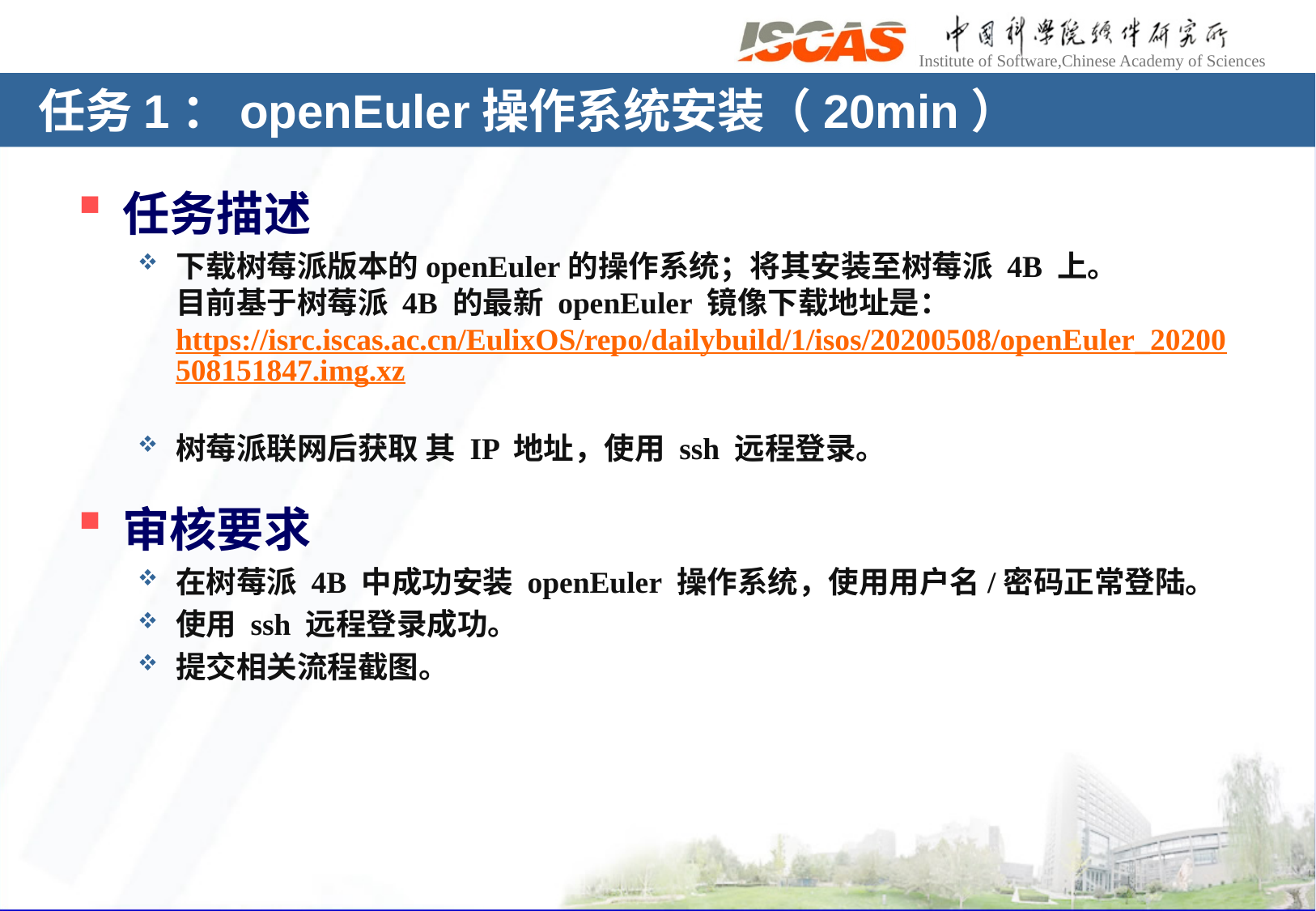

# 任务1：openEuler操作系统安装（20min）
任务描述
下载树莓派版本的openEuler的操作系统；将其安装至树莓派 4B 上。
目前基于树莓派 4B 的最新 openEuler 镜像下载地址是：https://isrc.iscas.ac.cn/EulixOS/repo/dailybuild/1/isos/20200508/openEuler_20200508151847.img.xz
树莓派联网后获取 其 IP 地址，使用 ssh 远程登录。

审核要求
在树莓派 4B 中成功安装 openEuler 操作系统，使用用户名/密码正常登陆。
使用 ssh 远程登录成功。
提交相关流程截图。